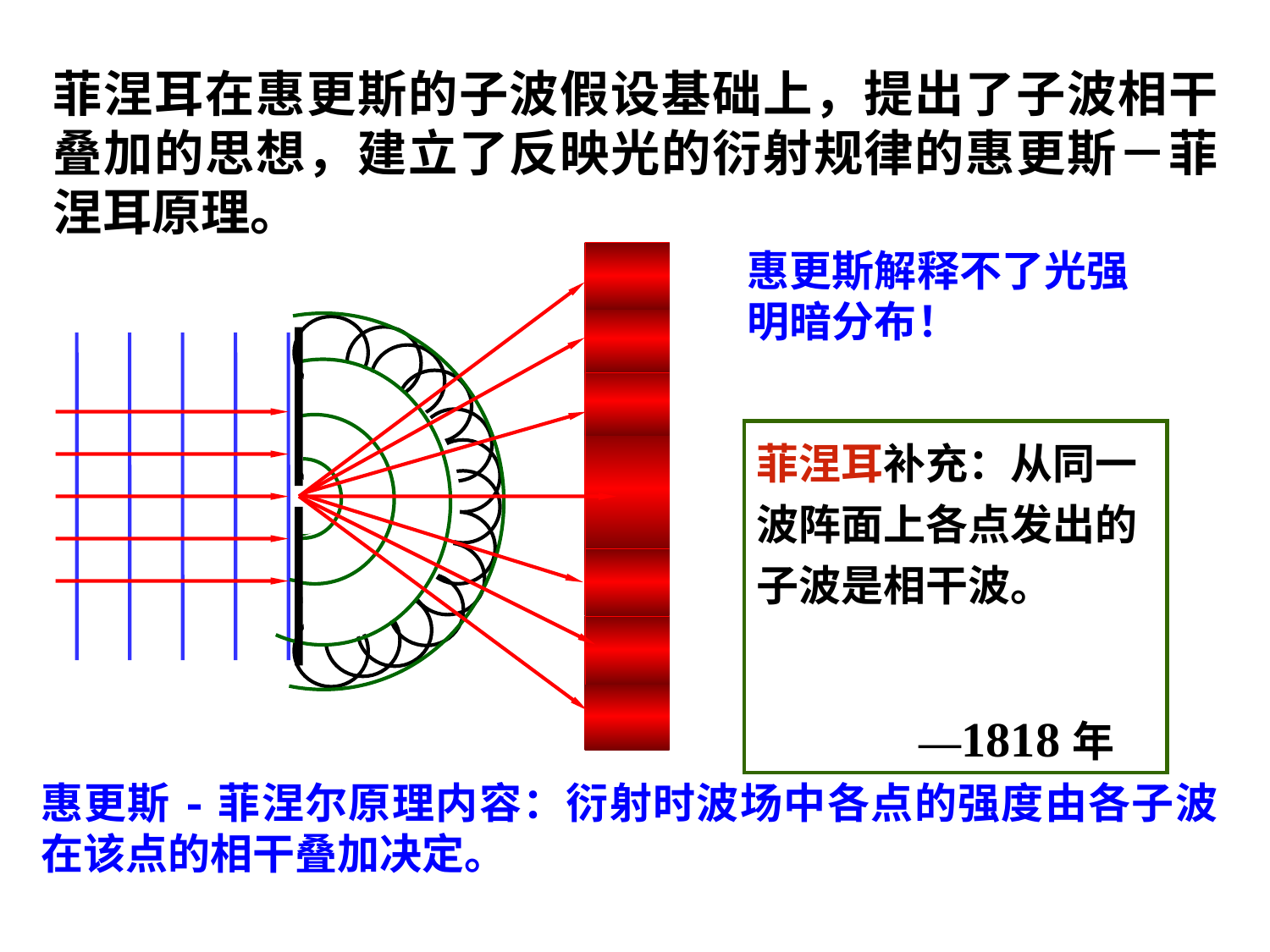

菲涅耳在惠更斯的子波假设基础上，提出了子波相干叠加的思想，建立了反映光的衍射规律的惠更斯－菲涅耳原理。
惠更斯解释不了光强明暗分布！

菲涅耳补充：从同一波阵面上各点发出的子波是相干波。
             —1818年
惠更斯-菲涅尔原理内容：衍射时波场中各点的强度由各子波在该点的相干叠加决定。